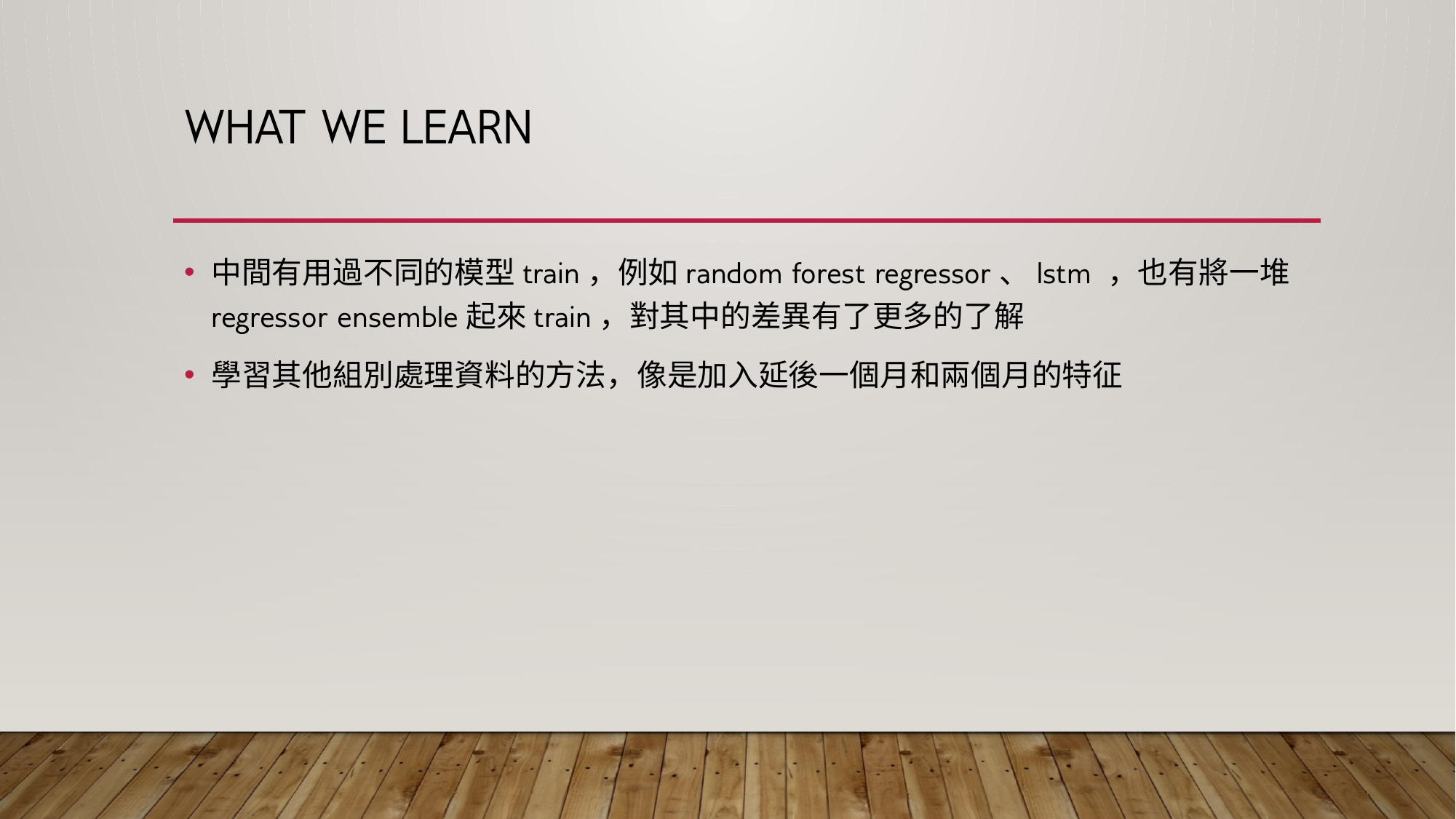

# What we learn
中間有用過不同的模型train，例如random forest regressor、lstm ，也有將一堆regressor ensemble起來train，對其中的差異有了更多的了解
學習其他組別處理資料的方法，像是加入延後一個月和兩個月的特征